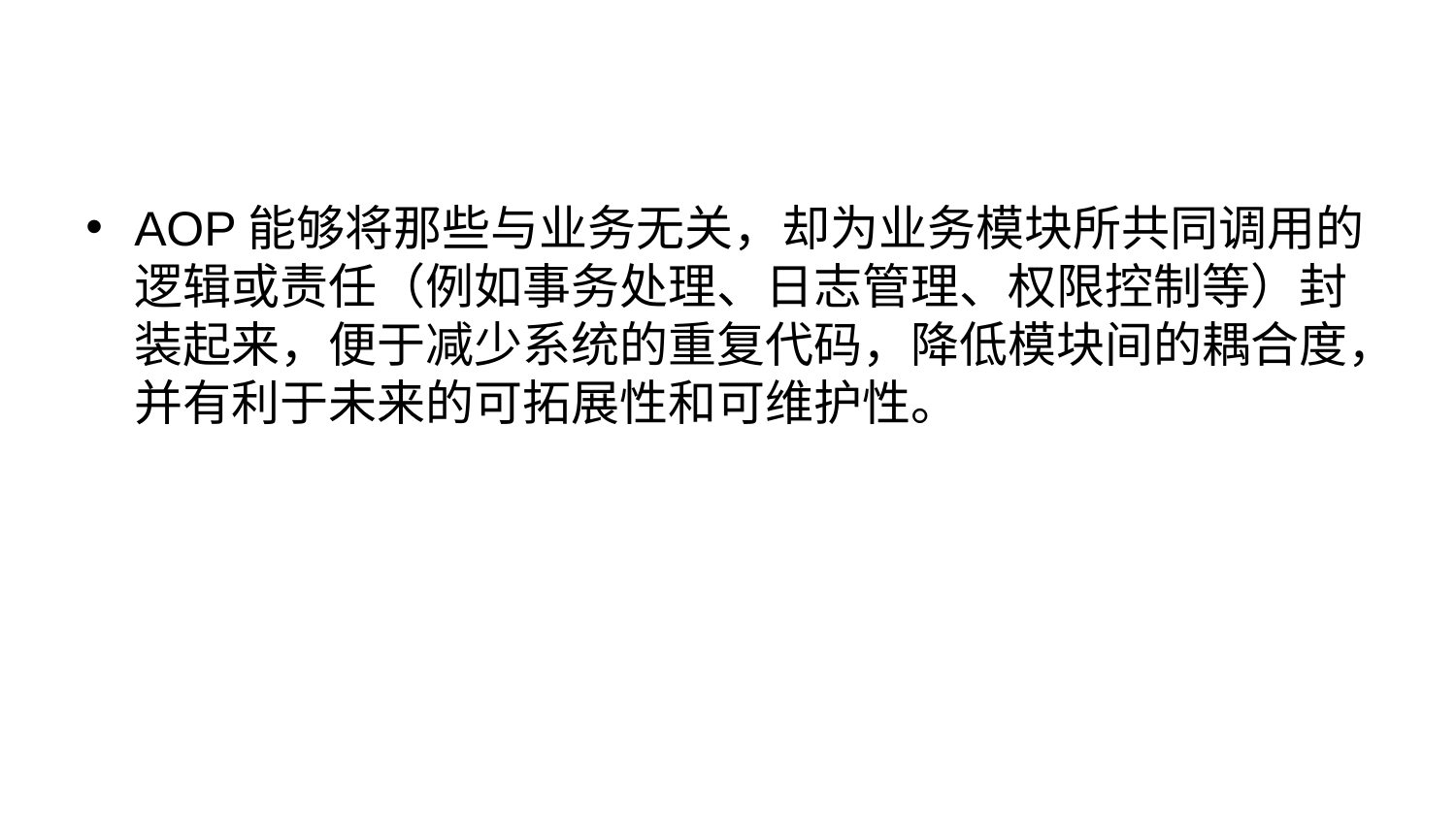

#
AOP能够将那些与业务无关，却为业务模块所共同调用的逻辑或责任（例如事务处理、日志管理、权限控制等）封装起来，便于减少系统的重复代码，降低模块间的耦合度，并有利于未来的可拓展性和可维护性。